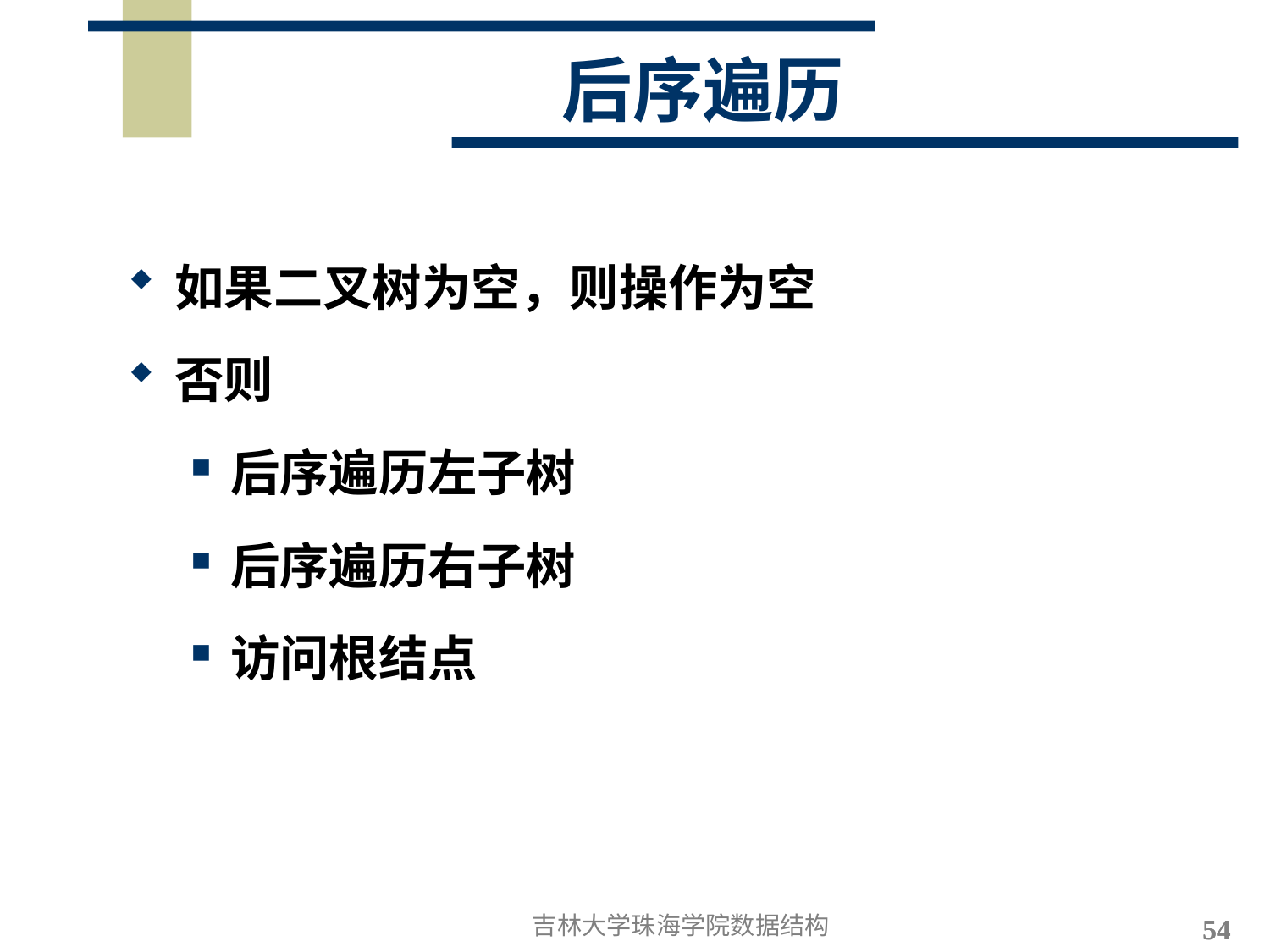

# 后序遍历
如果二叉树为空，则操作为空
否则
后序遍历左子树
后序遍历右子树
访问根结点
54
吉林大学珠海学院数据结构